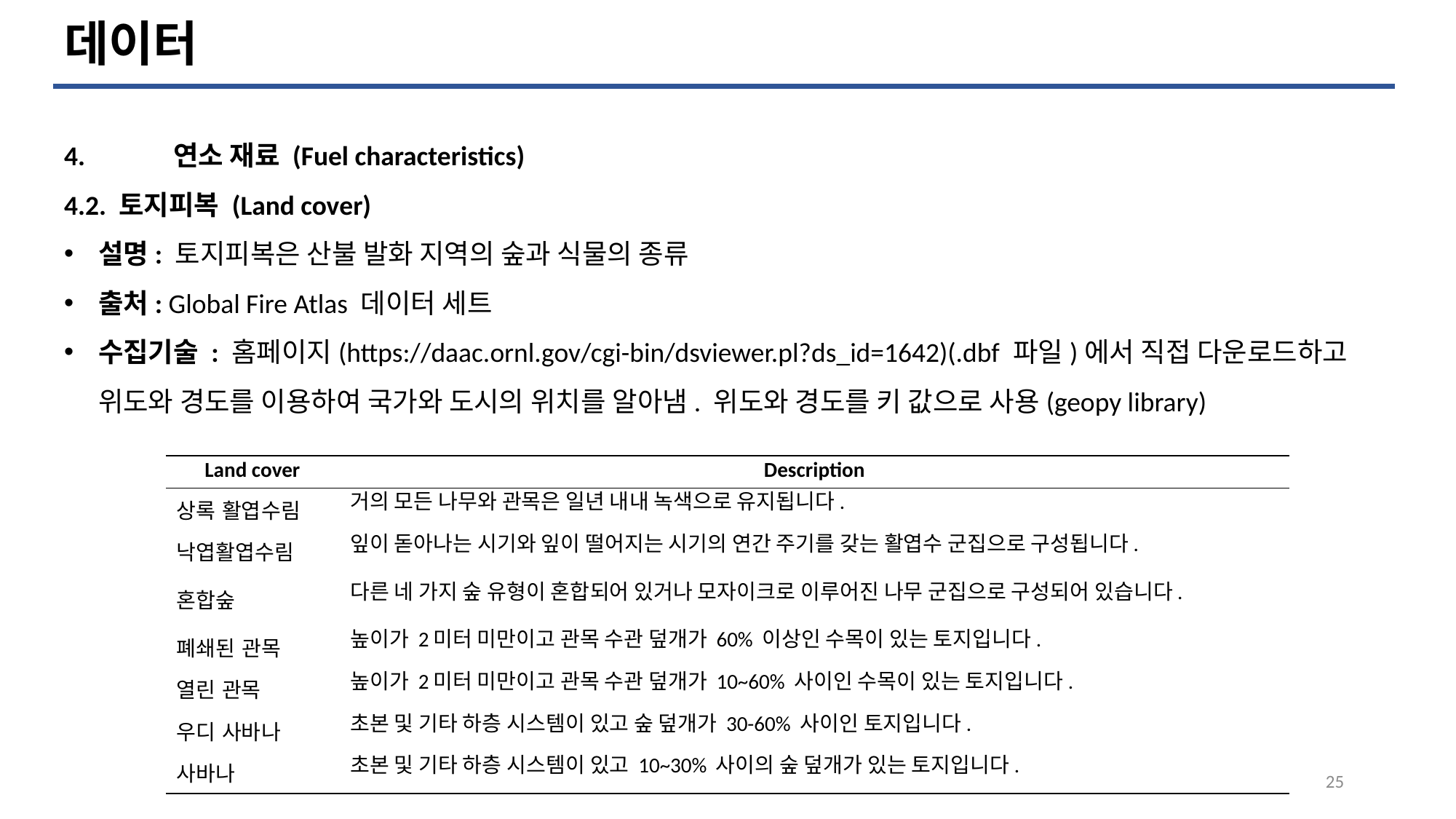

데이터
4.	연소 재료 (Fuel characteristics)
4.2. 토지피복 (Land cover)
설명: 토지피복은 산불 발화 지역의 숲과 식물의 종류
출처: Global Fire Atlas 데이터 세트
수집기술 : 홈페이지(https://daac.ornl.gov/cgi-bin/dsviewer.pl?ds_id=1642)(.dbf 파일)에서 직접 다운로드하고 위도와 경도를 이용하여 국가와 도시의 위치를 알아냄. 위도와 경도를 키 값으로 사용(geopy library)
| Land cover | Description |
| --- | --- |
| 상록 활엽수림 | 거의 모든 나무와 관목은 일년 내내 녹색으로 유지됩니다. |
| 낙엽활엽수림 | 잎이 돋아나는 시기와 잎이 떨어지는 시기의 연간 주기를 갖는 활엽수 군집으로 구성됩니다. |
| 혼합숲 | 다른 네 가지 숲 유형이 혼합되어 있거나 모자이크로 이루어진 나무 군집으로 구성되어 있습니다. |
| 폐쇄된 관목 | 높이가 2미터 미만이고 관목 수관 덮개가 60% 이상인 수목이 있는 토지입니다. |
| 열린 관목 | 높이가 2미터 미만이고 관목 수관 덮개가 10~60% 사이인 수목이 있는 토지입니다. |
| 우디 사바나 | 초본 및 기타 하층 시스템이 있고 숲 덮개가 30-60% 사이인 토지입니다. |
| 사바나 | 초본 및 기타 하층 시스템이 있고 10~30% 사이의 숲 덮개가 있는 토지입니다. |
25